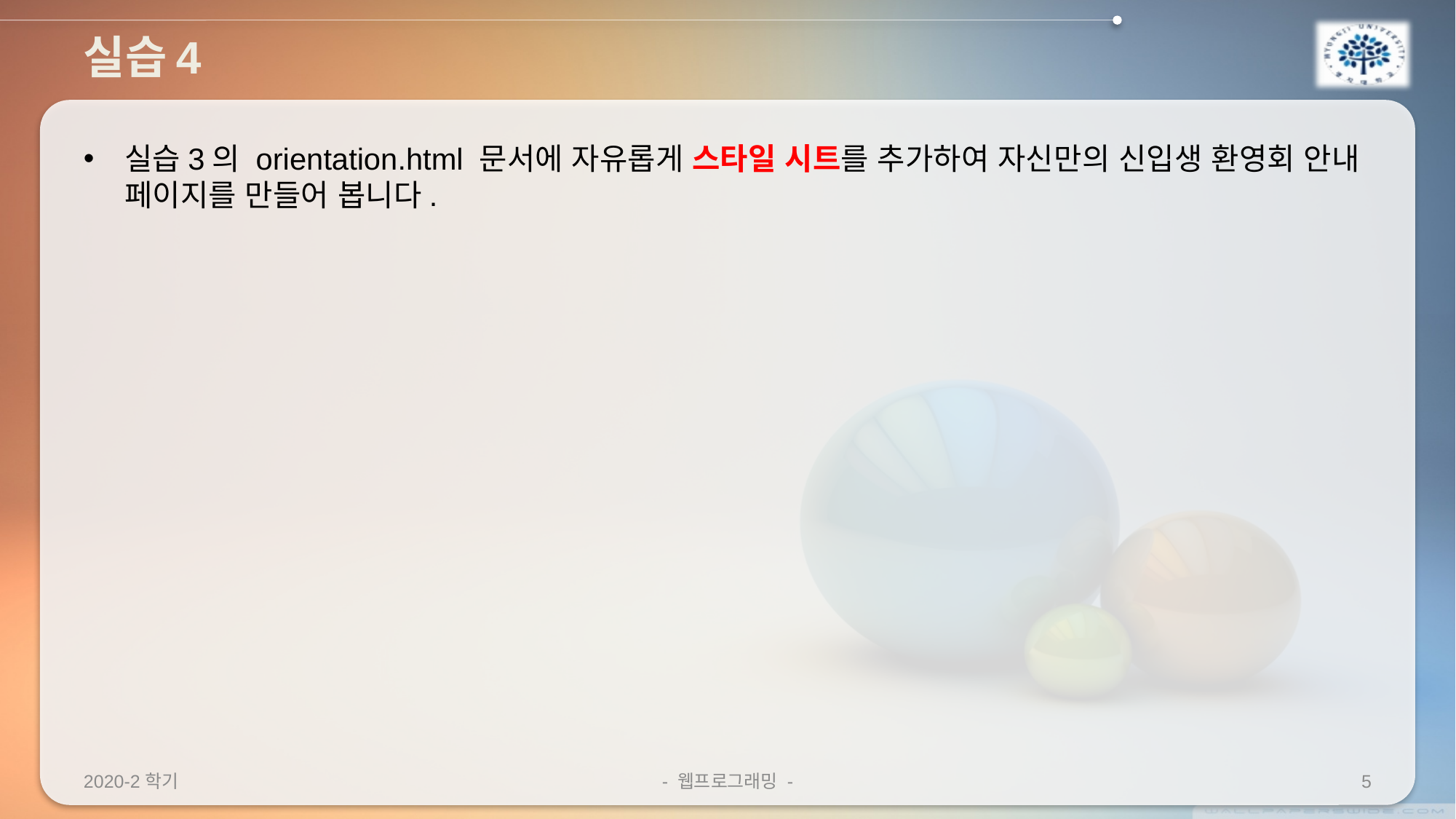

# 실습4
실습3의 orientation.html 문서에 자유롭게 스타일 시트를 추가하여 자신만의 신입생 환영회 안내 페이지를 만들어 봅니다.
2020-2학기
- 웹프로그래밍 -
5